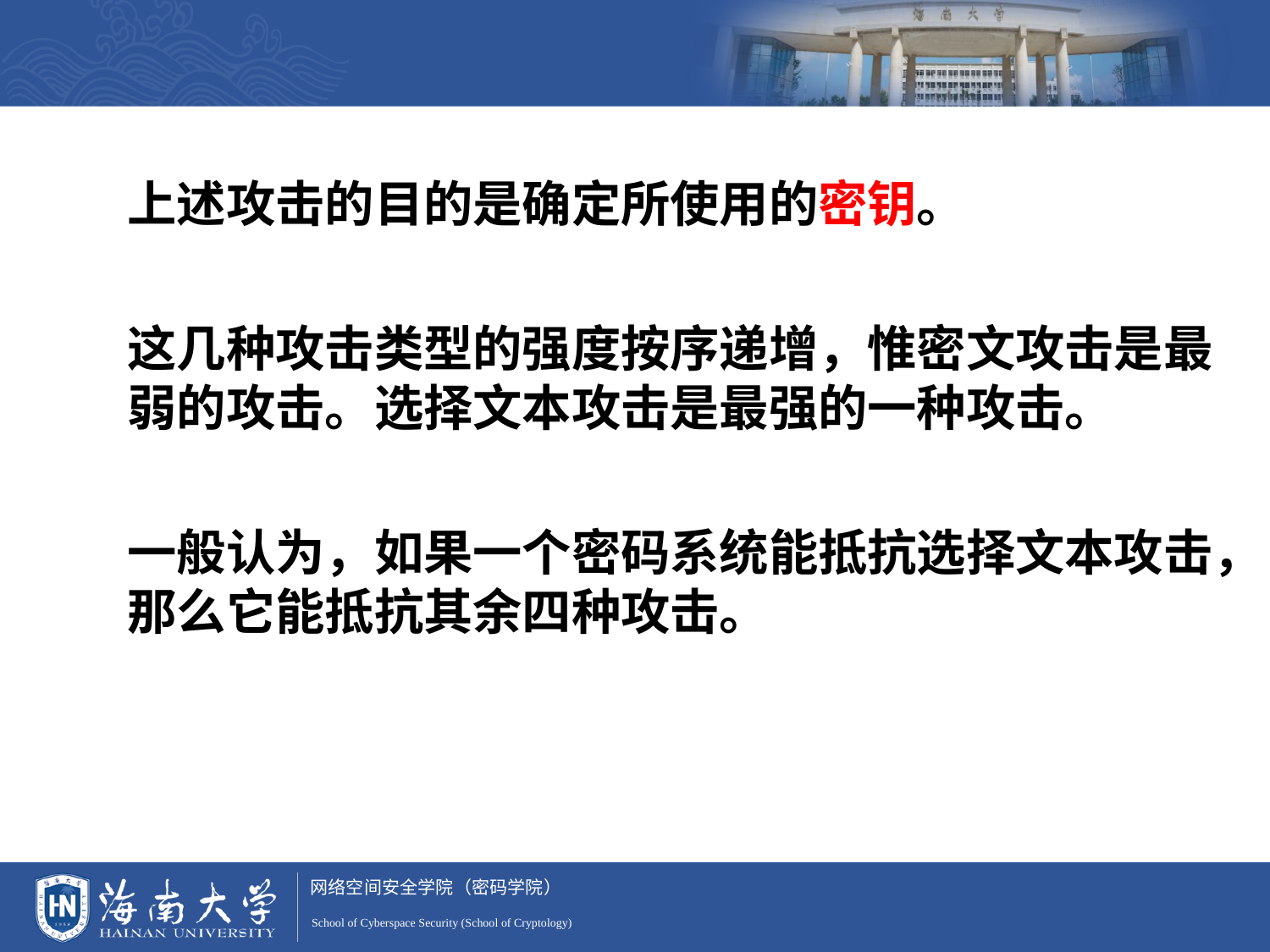

上述攻击的目的是确定所使用的密钥。

这几种攻击类型的强度按序递增，惟密文攻击是最弱的攻击。选择文本攻击是最强的一种攻击。

一般认为，如果一个密码系统能抵抗选择文本攻击，那么它能抵抗其余四种攻击。